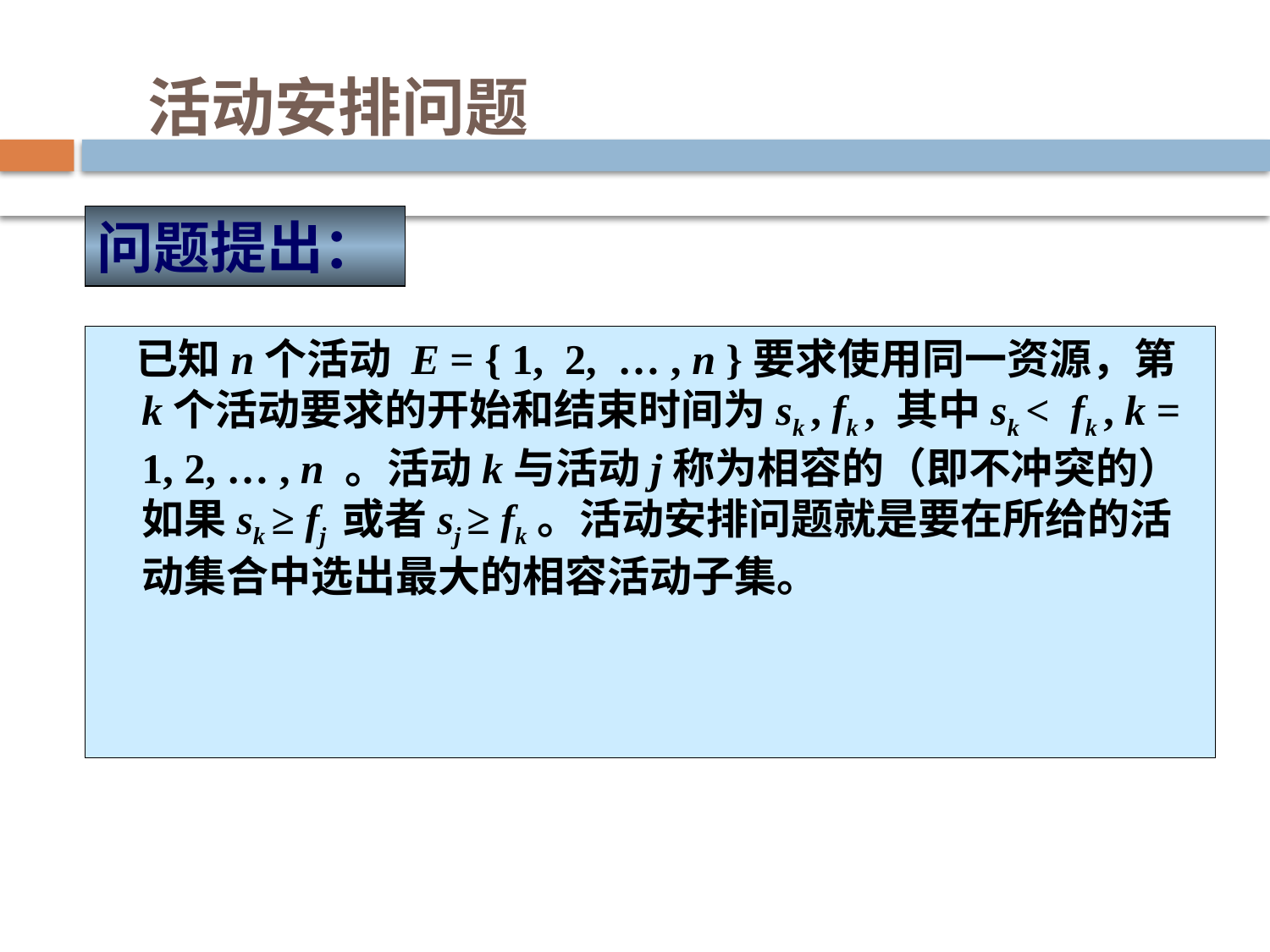

# 活动安排问题
问题提出：
   已知n个活动 E = { 1,  2,  … , n }要求使用同一资源，第k个活动要求的开始和结束时间为sk , fk , 其中sk <  fk , k = 1, 2, … , n 。活动k与活动j称为相容的（即不冲突的）如果sk ≥ fj 或者sj ≥ fk。活动安排问题就是要在所给的活动集合中选出最大的相容活动子集。